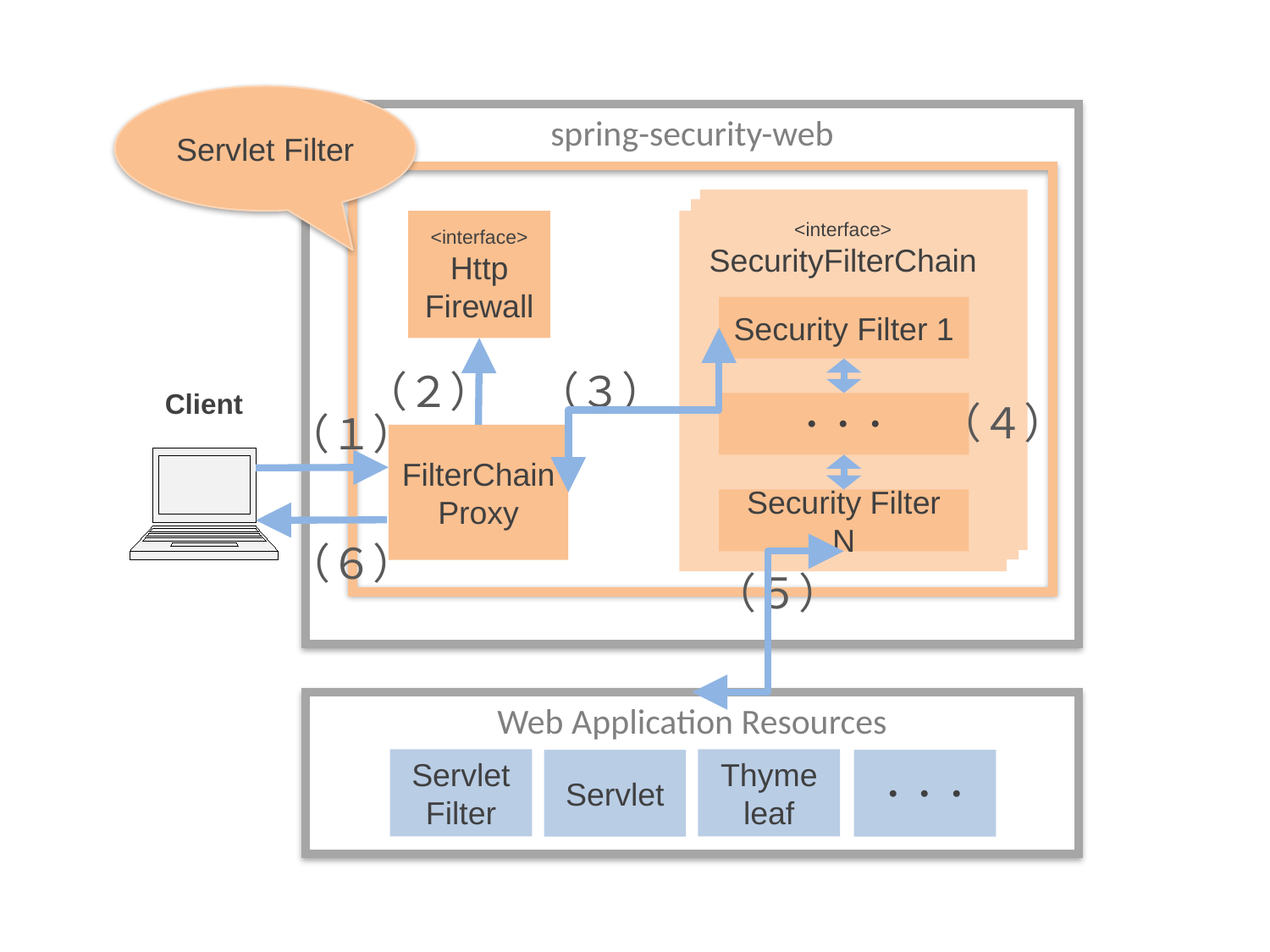

Servlet Filter
spring-security-web

<interface>
Http
Firewall
<interface>
SecurityFilterChain
Security Filter 1
（３）
（２）
Client
（４）
・・・
（１）
FilterChain
Proxy

Security Filter N
（６）
（５）
Web Application Resources
Servlet
Filter
Thyme
leaf
Servlet
・・・